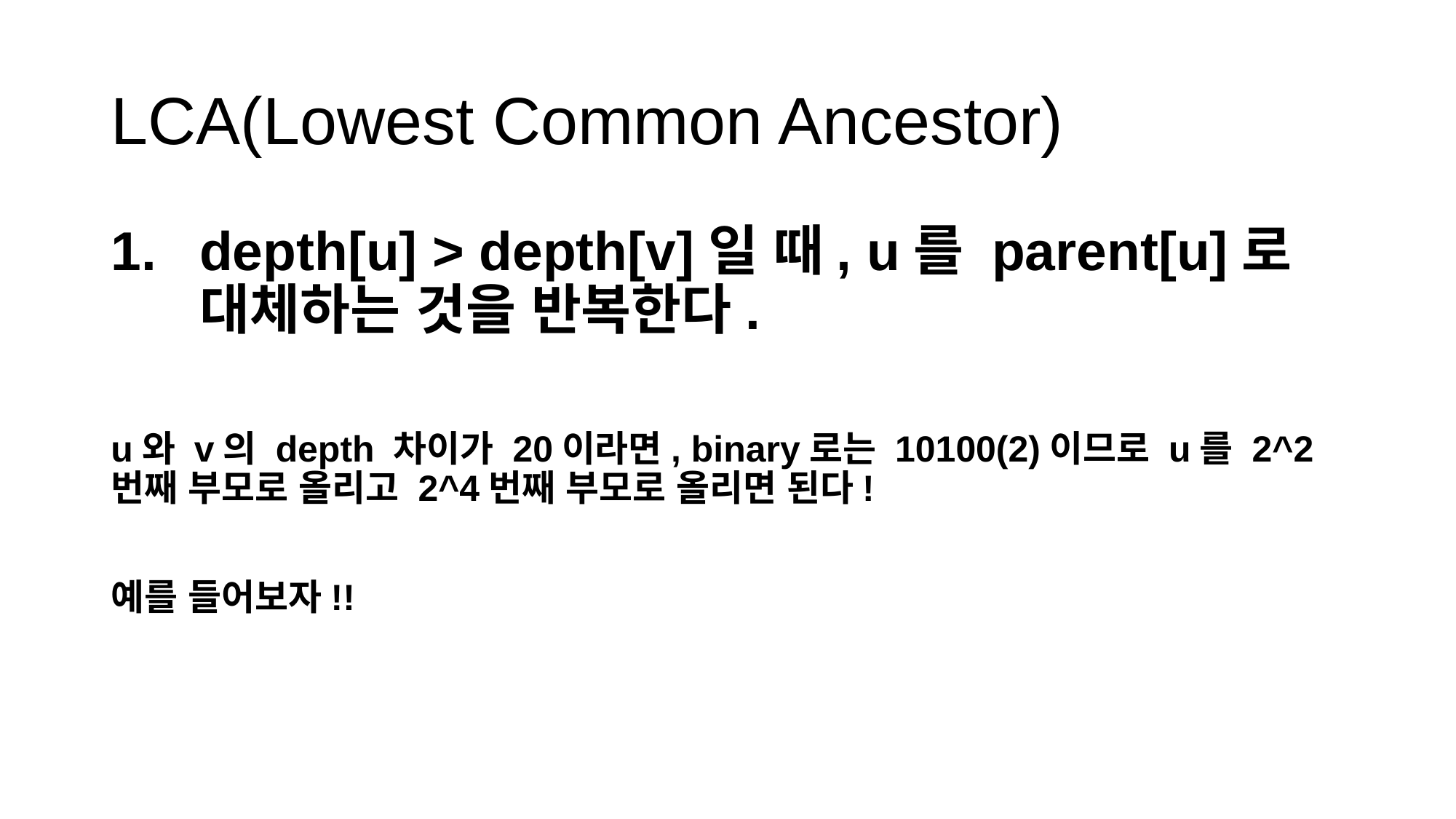

# LCA(Lowest Common Ancestor)
depth[u] > depth[v]일 때, u를 parent[u]로 대체하는 것을 반복한다.

u와 v의 depth 차이가 20이라면, binary로는 10100(2)이므로 u를 2^2번째 부모로 올리고 2^4번째 부모로 올리면 된다!

예를 들어보자!!